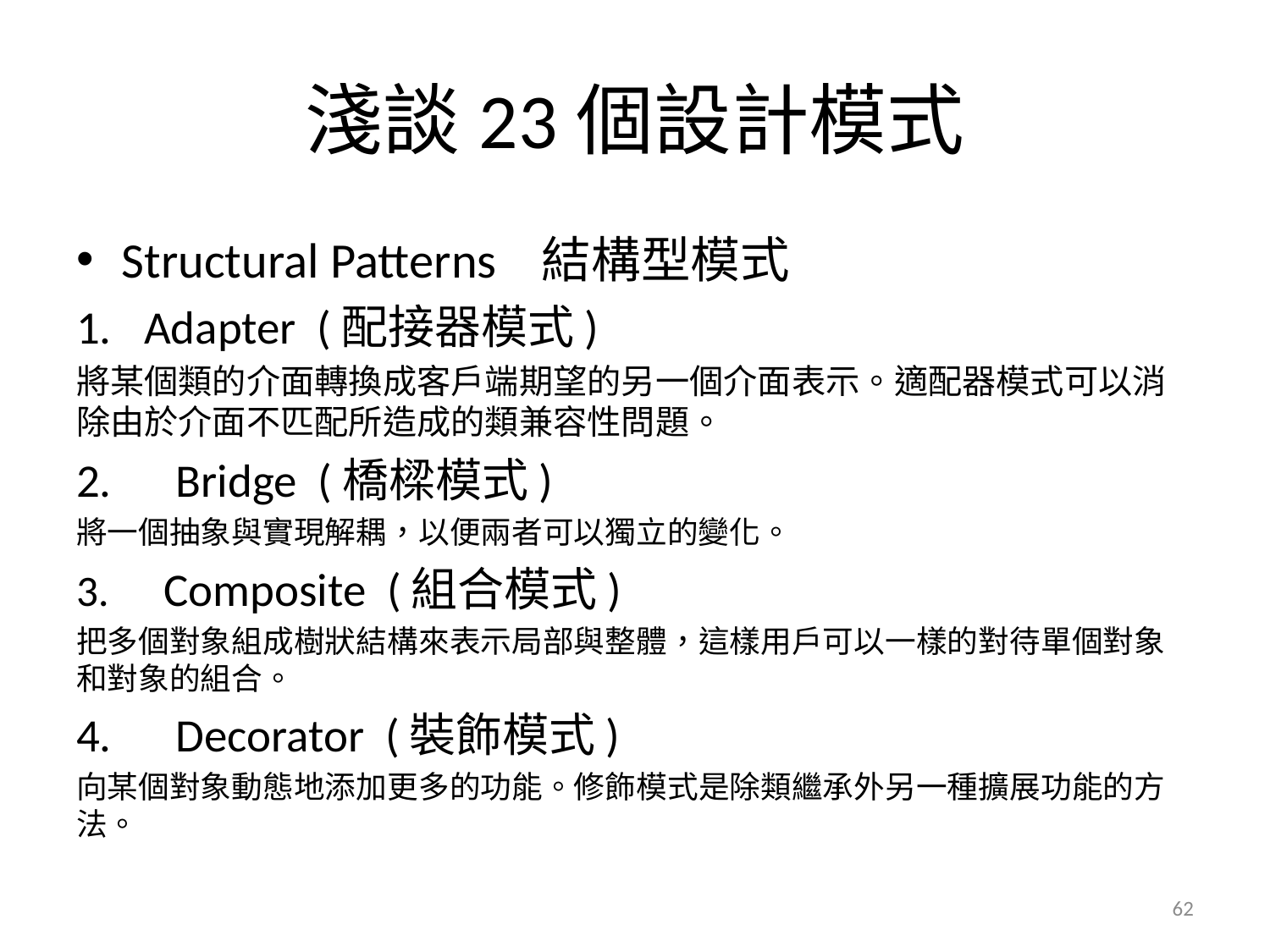

# 淺談23個設計模式
Structural Patterns   結構型模式
Adapter  (配接器模式)
將某個類的介面轉換成客戶端期望的另一個介面表示。適配器模式可以消除由於介面不匹配所造成的類兼容性問題。
   Bridge  (橋樑模式)
將一個抽象與實現解耦，以便兩者可以獨立的變化。
  Composite  (組合模式)
把多個對象組成樹狀結構來表示局部與整體，這樣用戶可以一樣的對待單個對象和對象的組合。
   Decorator  (裝飾模式)
向某個對象動態地添加更多的功能。修飾模式是除類繼承外另一種擴展功能的方法。

62